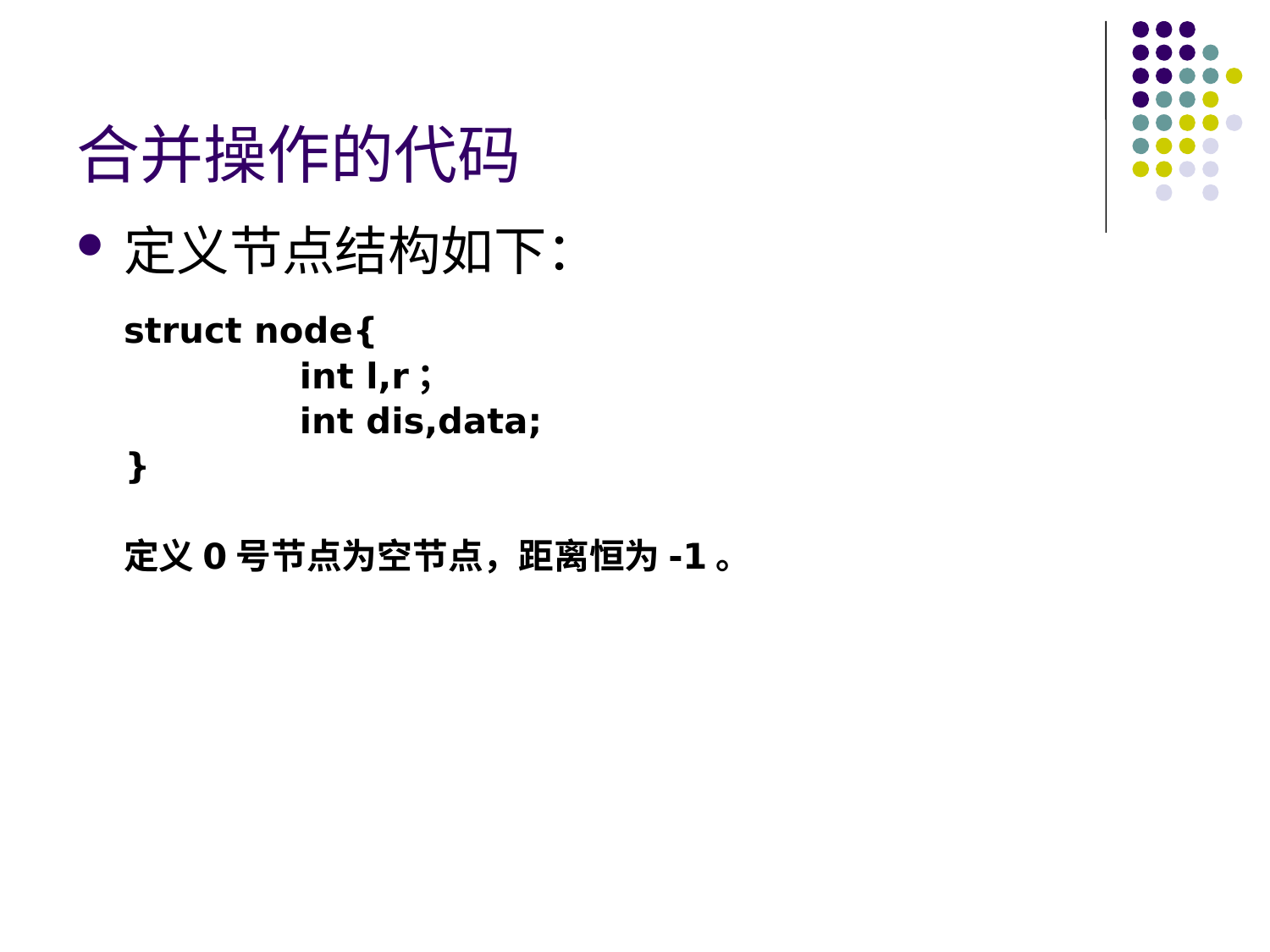

# 合并操作的代码
定义节点结构如下：

	struct node{
       	    int l,r；
		    int dis,data;
    }

	定义0号节点为空节点，距离恒为-1。